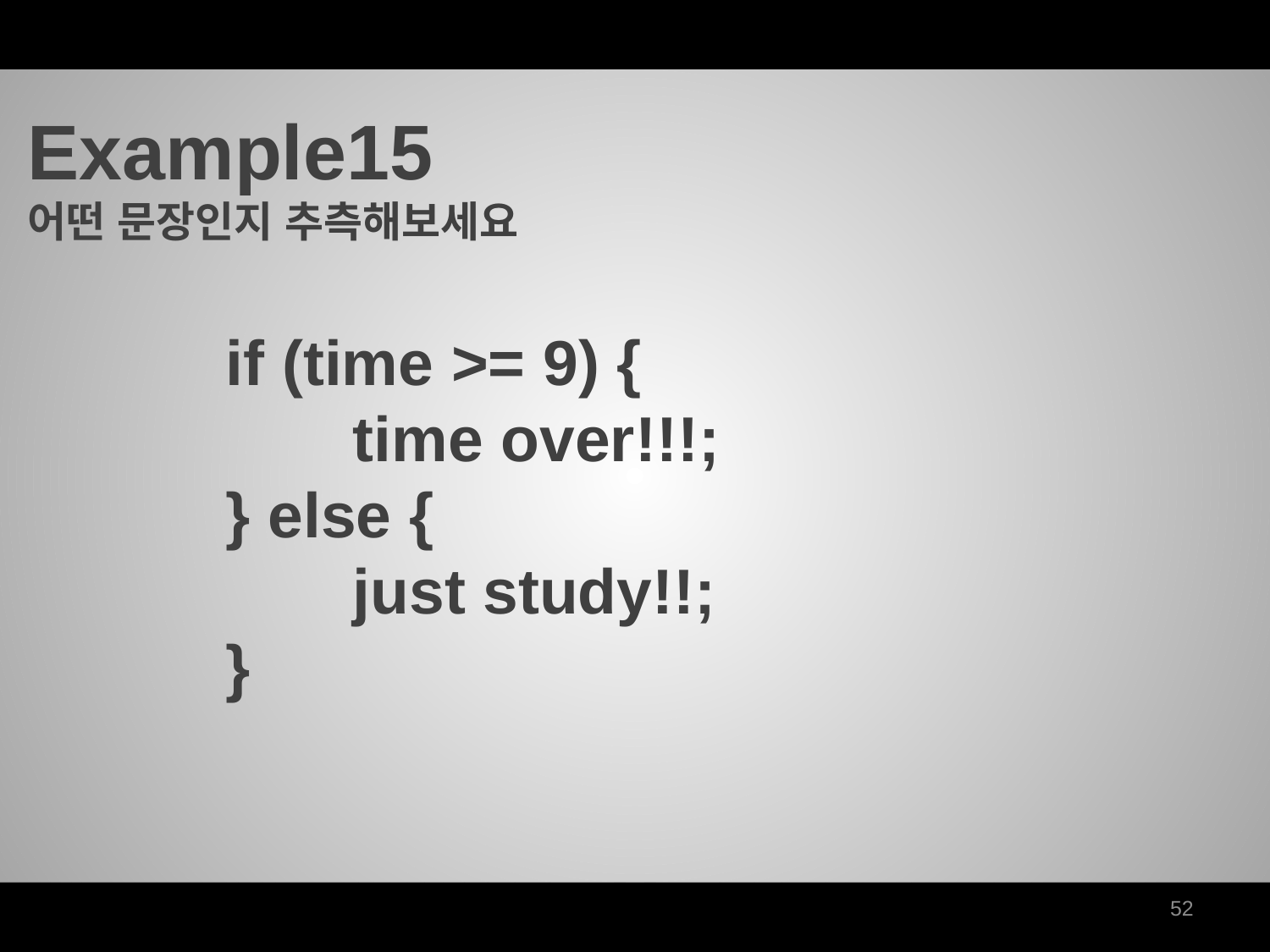

Example15
어떤 문장인지 추측해보세요
if (time >= 9) {
	time over!!!;
} else {
	just study!!;
}
52